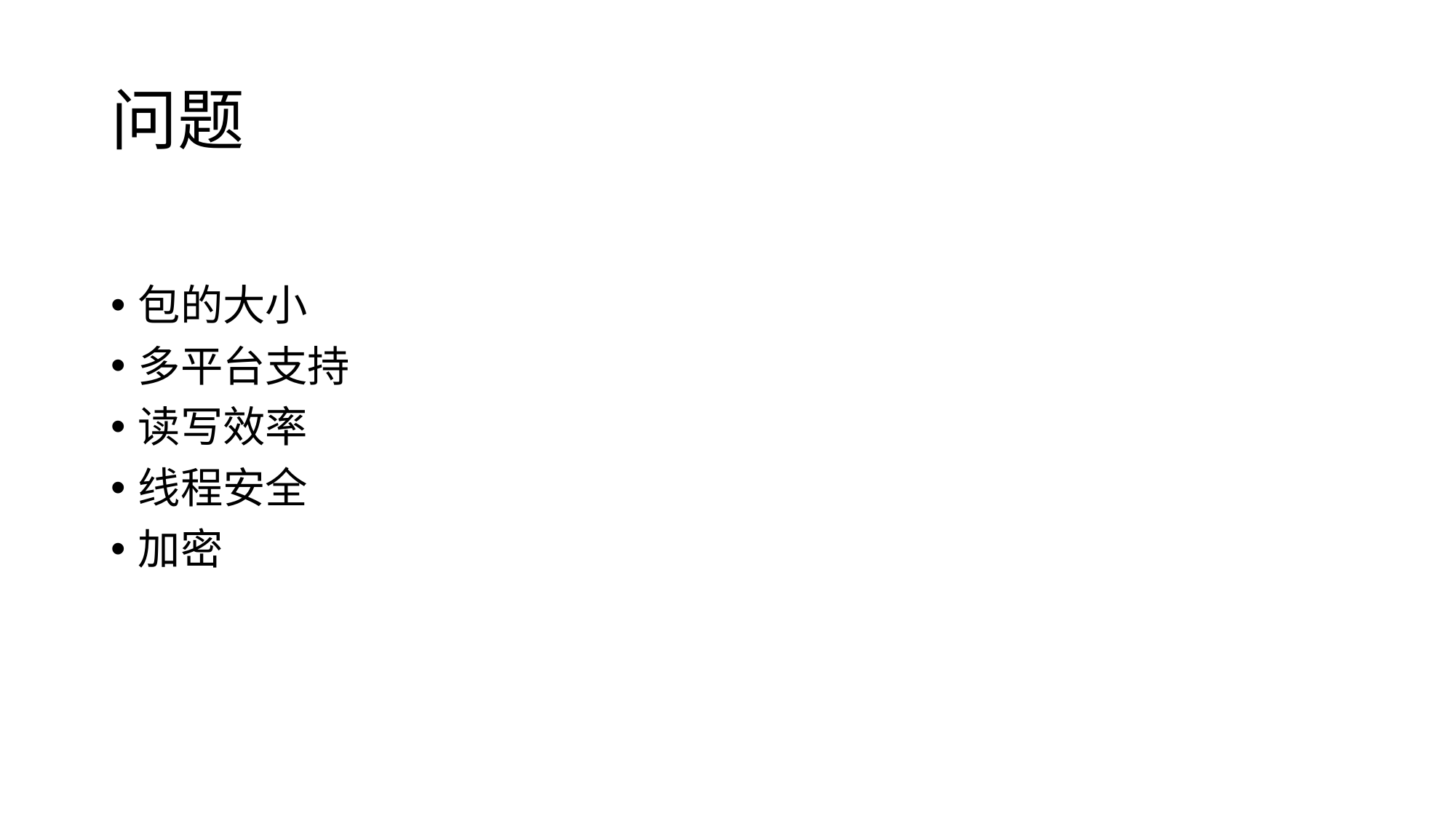

# 问题
包的大小
多平台支持
读写效率
线程安全
加密